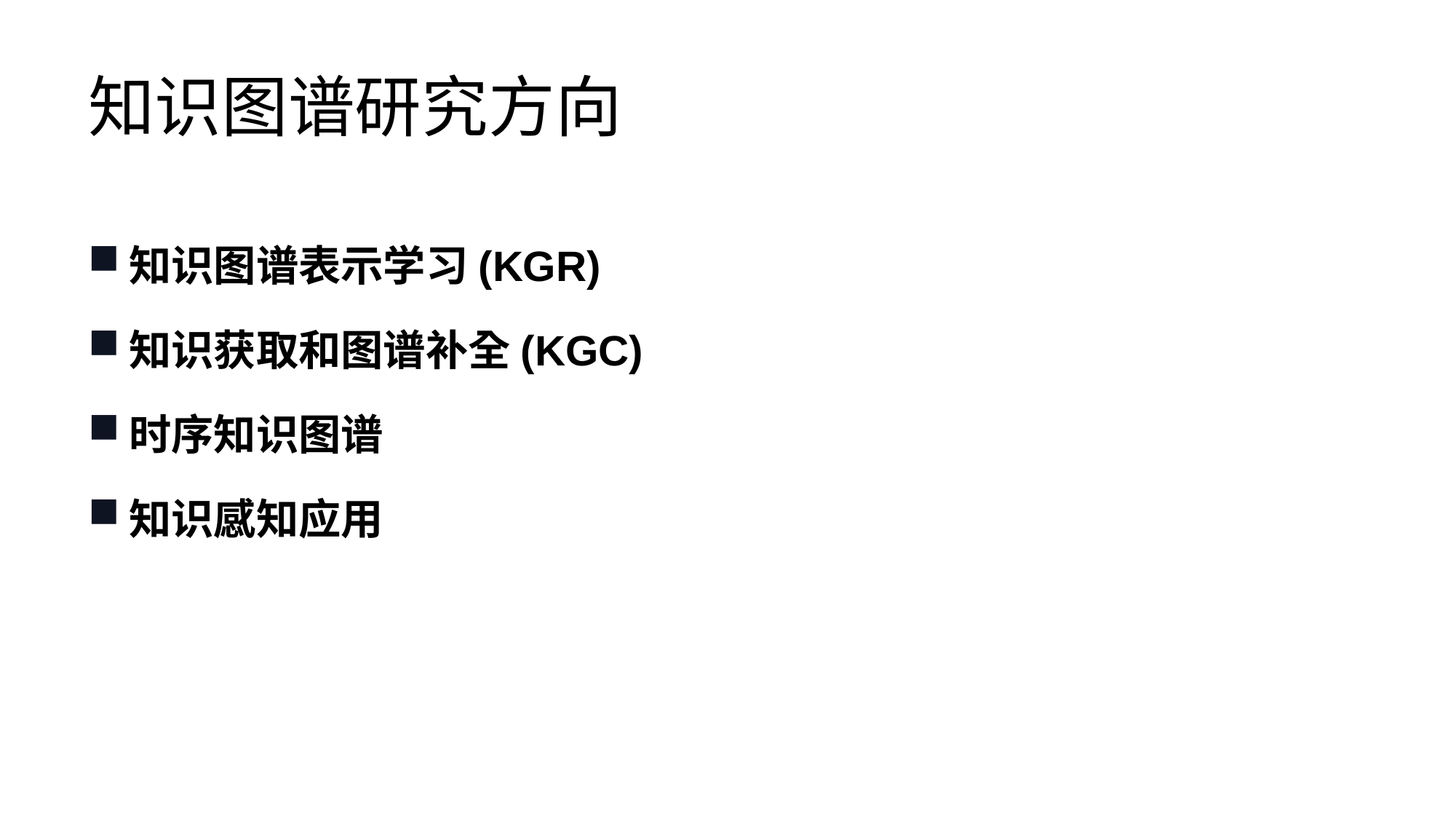

# 知识图谱研究方向
知识图谱表示学习(KGR)
知识获取和图谱补全(KGC)
时序知识图谱
知识感知应用